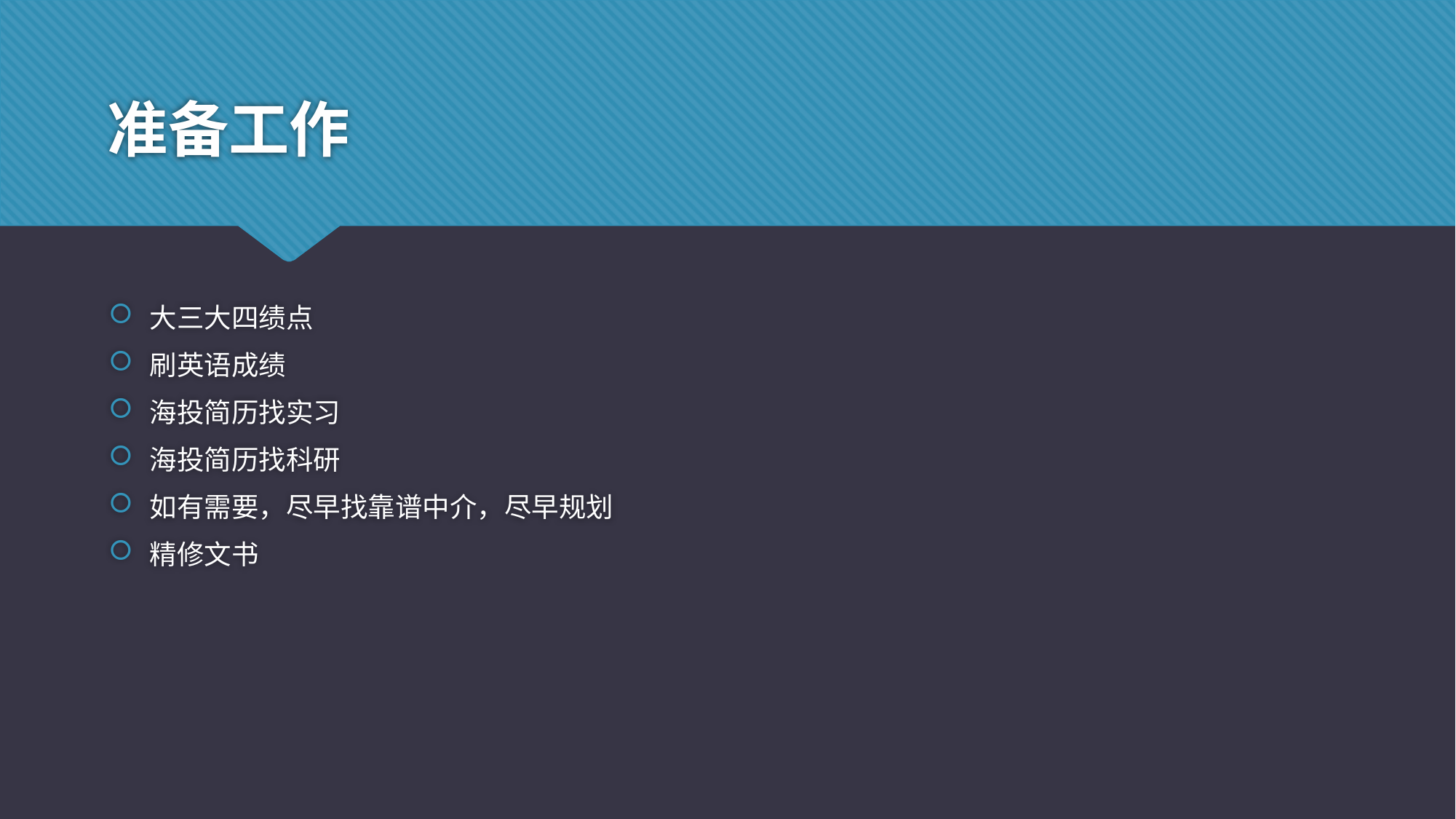

# 准备工作
大三大四绩点
刷英语成绩
海投简历找实习
海投简历找科研
如有需要，尽早找靠谱中介，尽早规划
精修文书